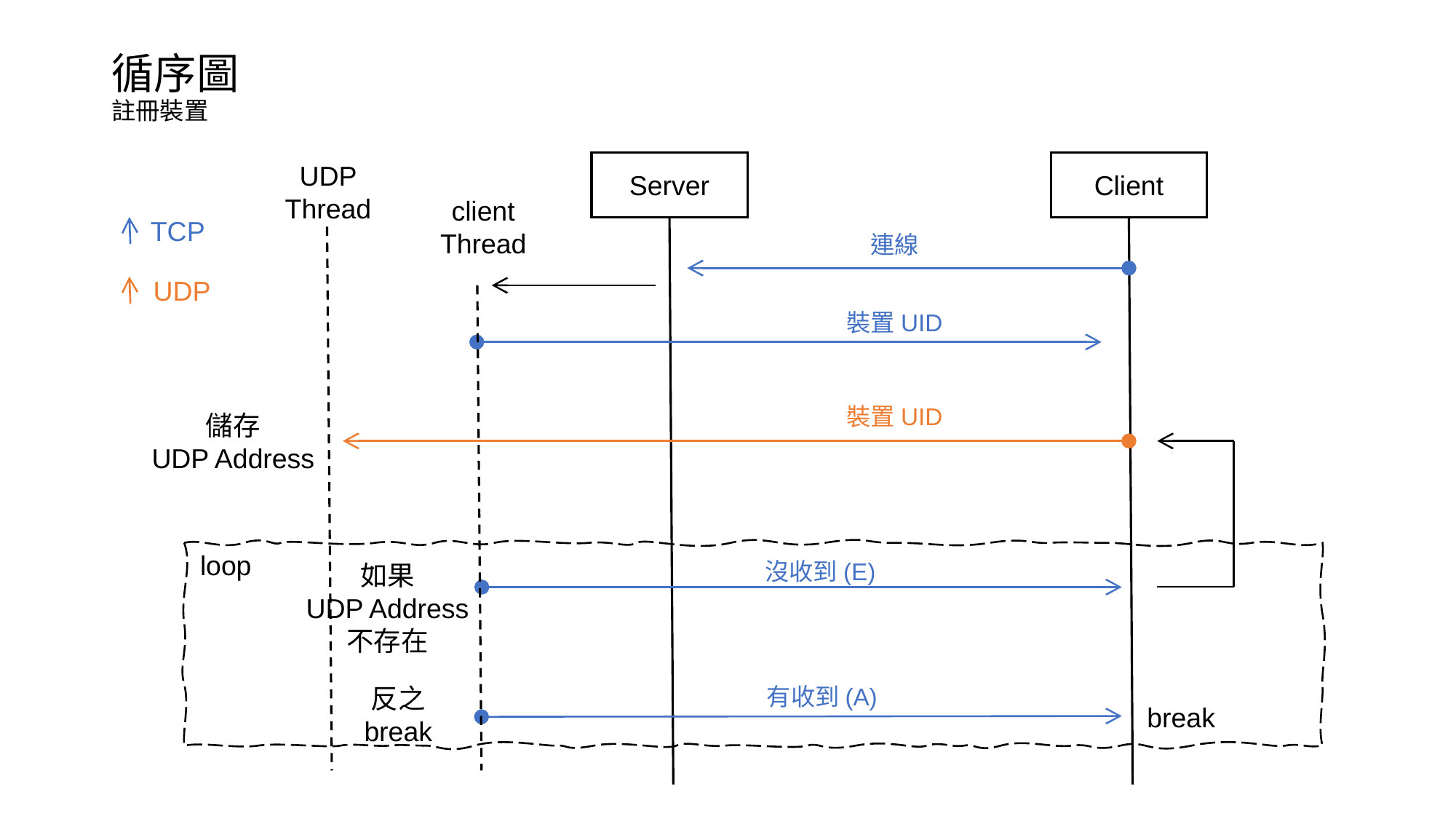

# 循序圖 註冊裝置
Server
Client
UDP Thread
client Thread
TCP
連線
UDP
裝置UID
裝置UID
儲存
UDP Address
loop

沒收到(E)
如果
UDP Address
不存在
反之
break
有收到(A)
break